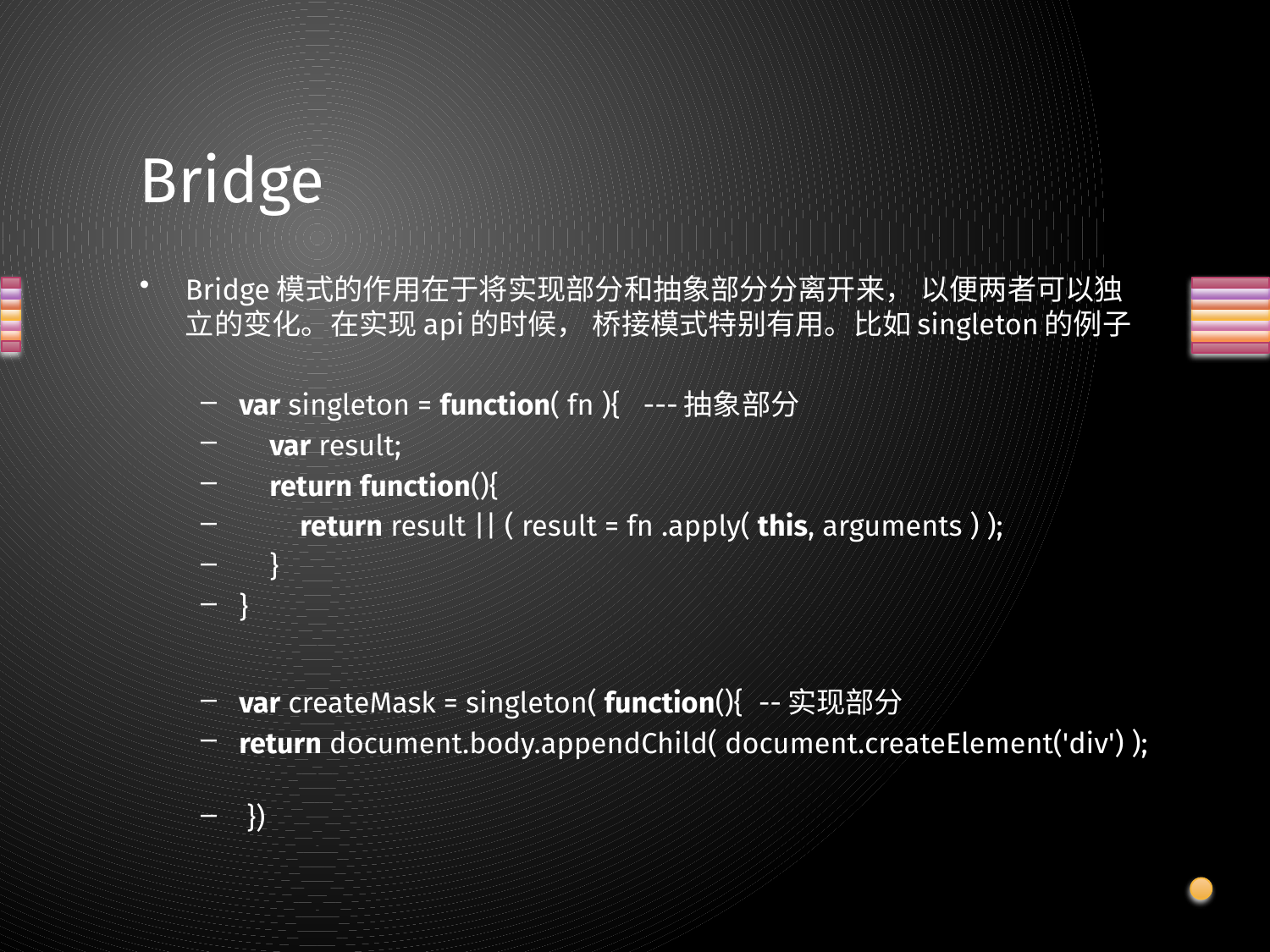

# Bridge
Bridge模式的作用在于将实现部分和抽象部分分离开来， 以便两者可以独立的变化。在实现api的时候， 桥接模式特别有用。比如singleton的例子

var singleton = function( fn ){   ---抽象部分
    var result;
    return function(){
        return result || ( result = fn .apply( this, arguments ) );
    }
}

var createMask = singleton( function(){  --实现部分
return document.body.appendChild( document.createElement('div') );
 })